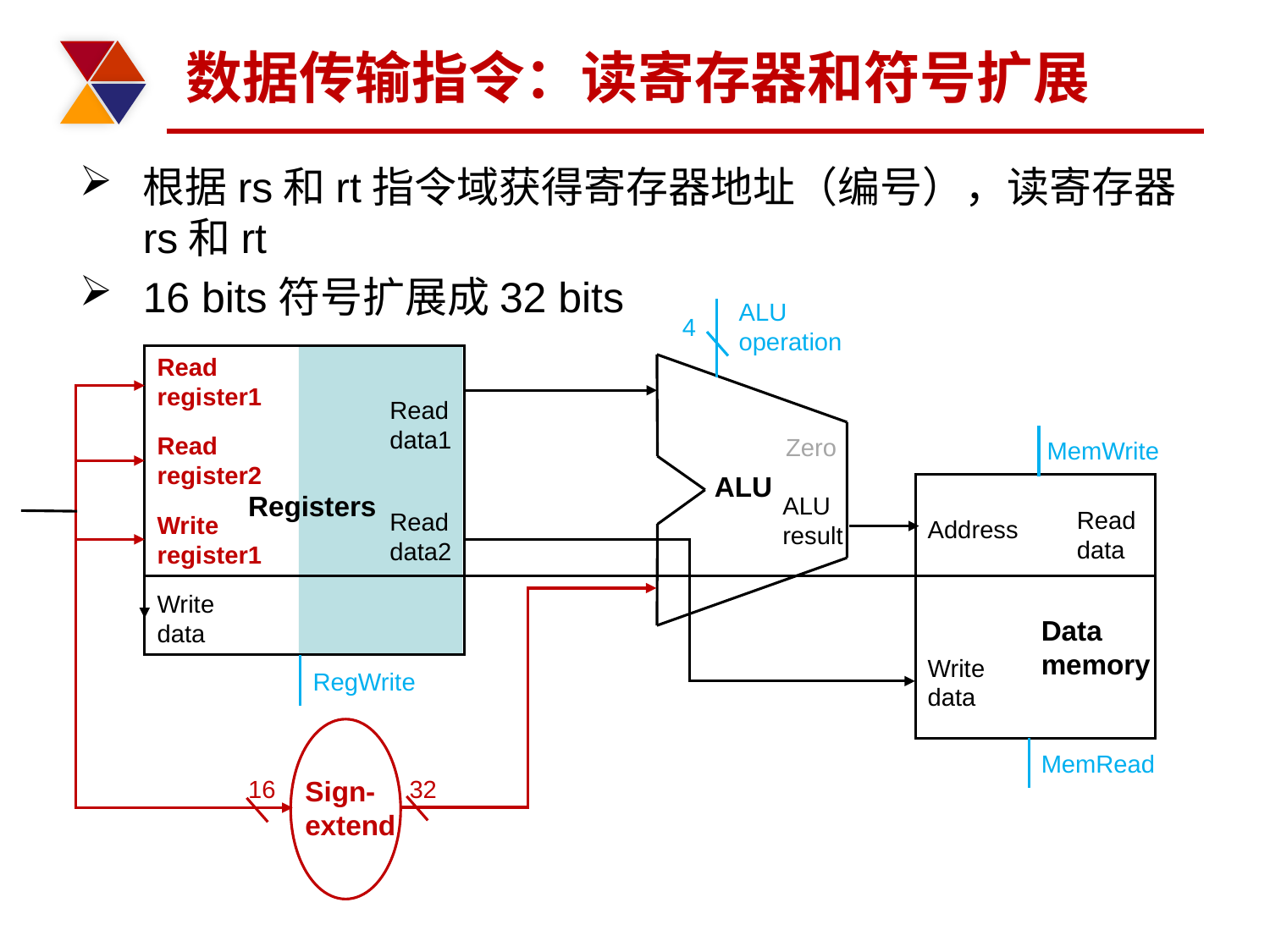

# 数据传输指令：读寄存器和符号扩展
根据rs和rt指令域获得寄存器地址（编号），读寄存器rs和rt
16 bits符号扩展成32 bits

ALU operation
4

Zero
ALU
ALU
result

Read
register1
Read
data1
Read
register2
Registers
Read
data2
Write
register1
Write
data

MemWrite

Read
data
Address
Data
memory
Write
data
MemRead
RegWrite

Sign-
extend
16
32